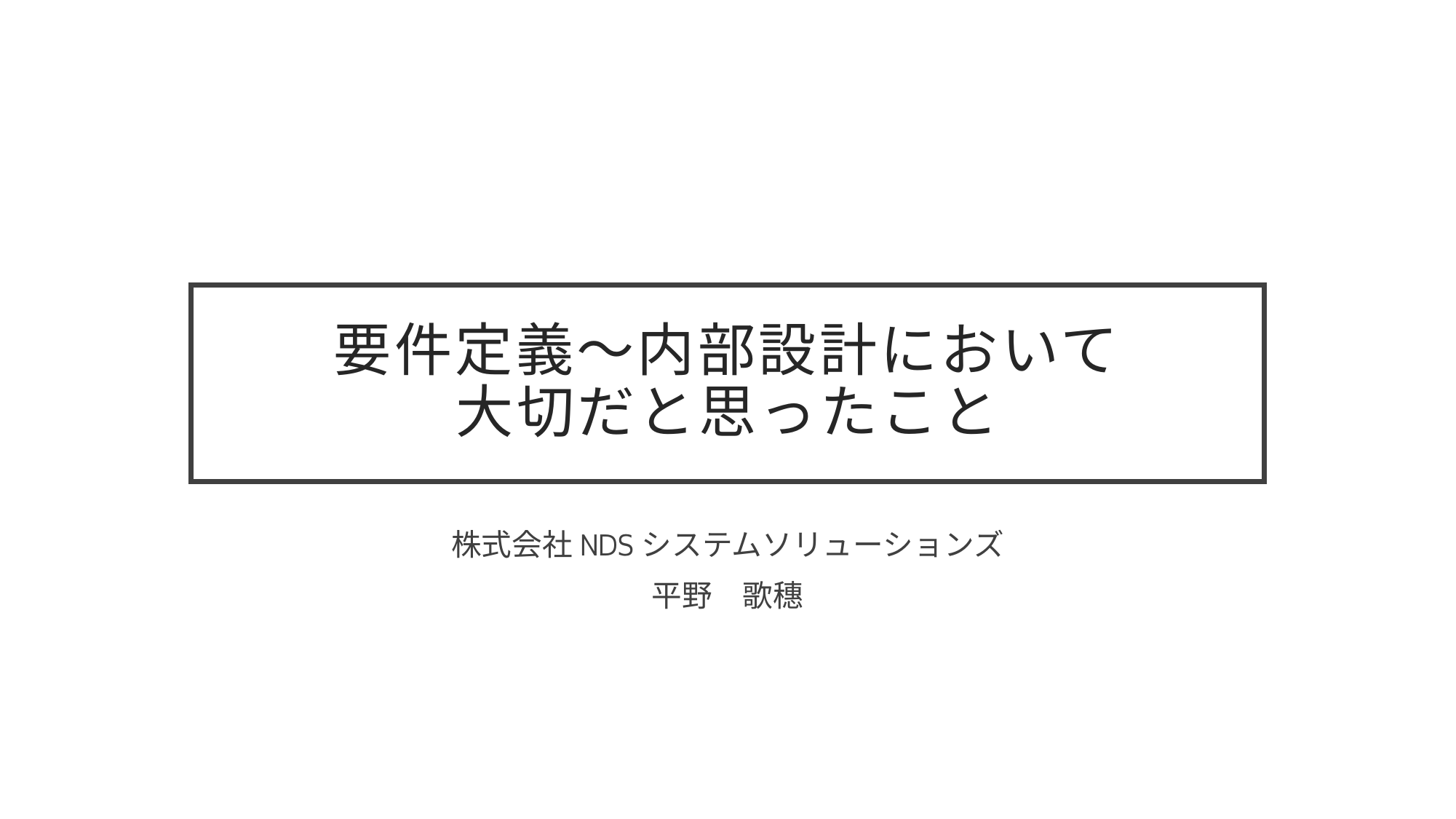

# 要件定義～内部設計において 大切だと思ったこと
株式会社NDSシステムソリューションズ
平野　歌穗